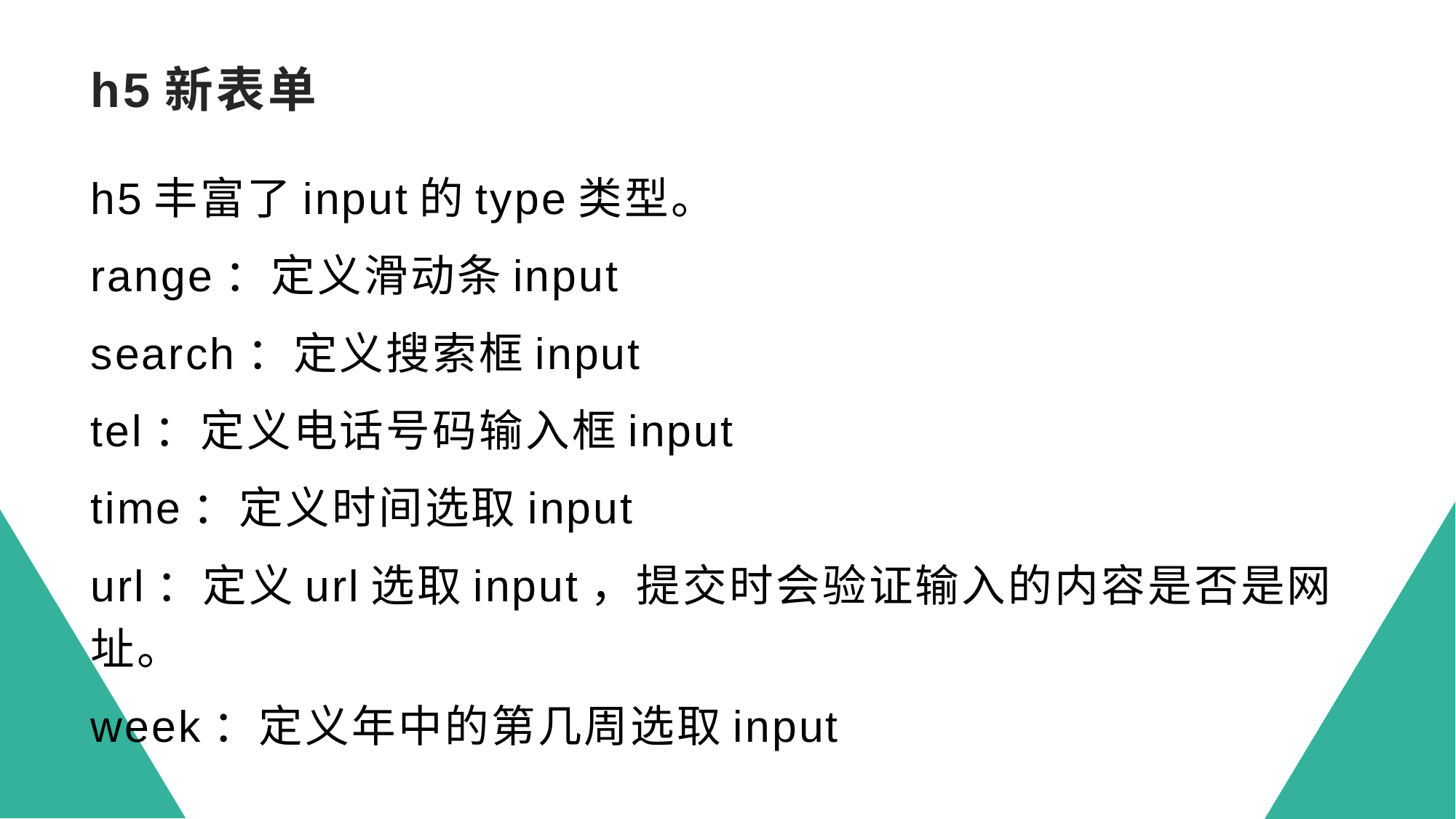

# h5新表单
h5丰富了input的type类型。
range：定义滑动条input
search：定义搜索框input
tel：定义电话号码输入框input
time：定义时间选取input
url：定义url选取input，提交时会验证输入的内容是否是网址。
week：定义年中的第几周选取input